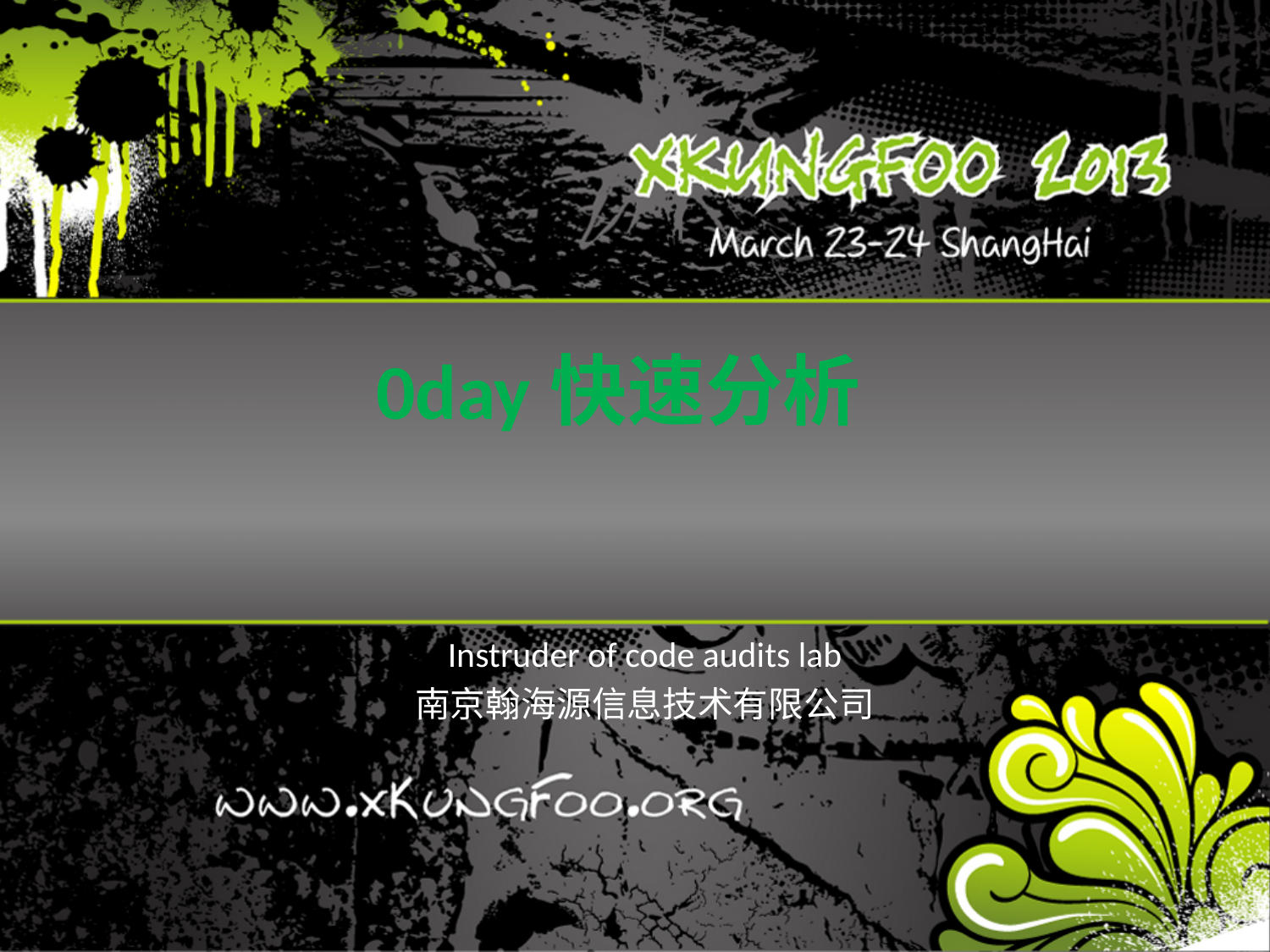

# 0day快速分析
Instruder of code audits lab
南京翰海源信息技术有限公司